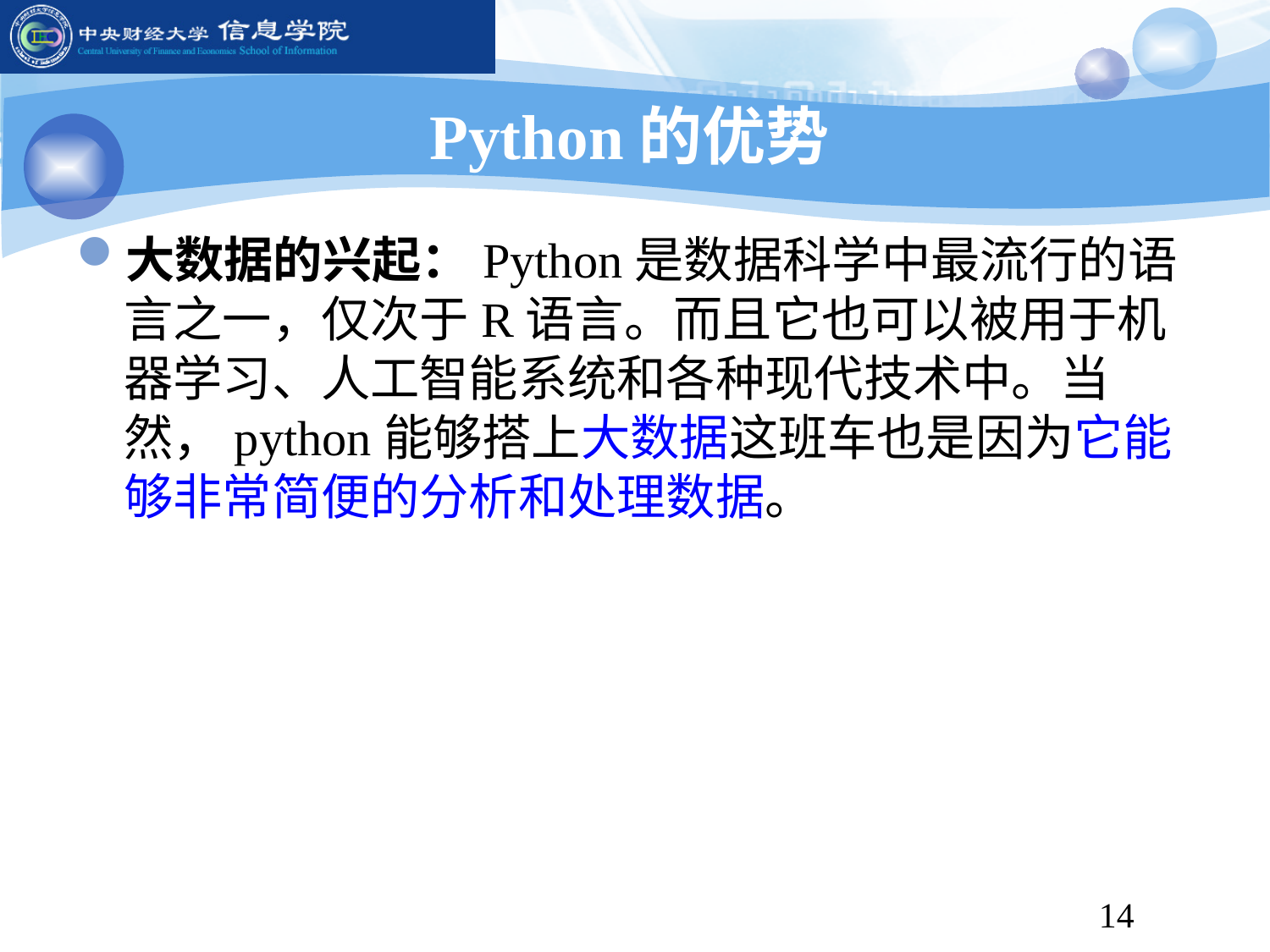

# Python的优势
大数据的兴起：Python是数据科学中最流行的语言之一，仅次于R语言。而且它也可以被用于机器学习、人工智能系统和各种现代技术中。当然，python能够搭上大数据这班车也是因为它能够非常简便的分析和处理数据。